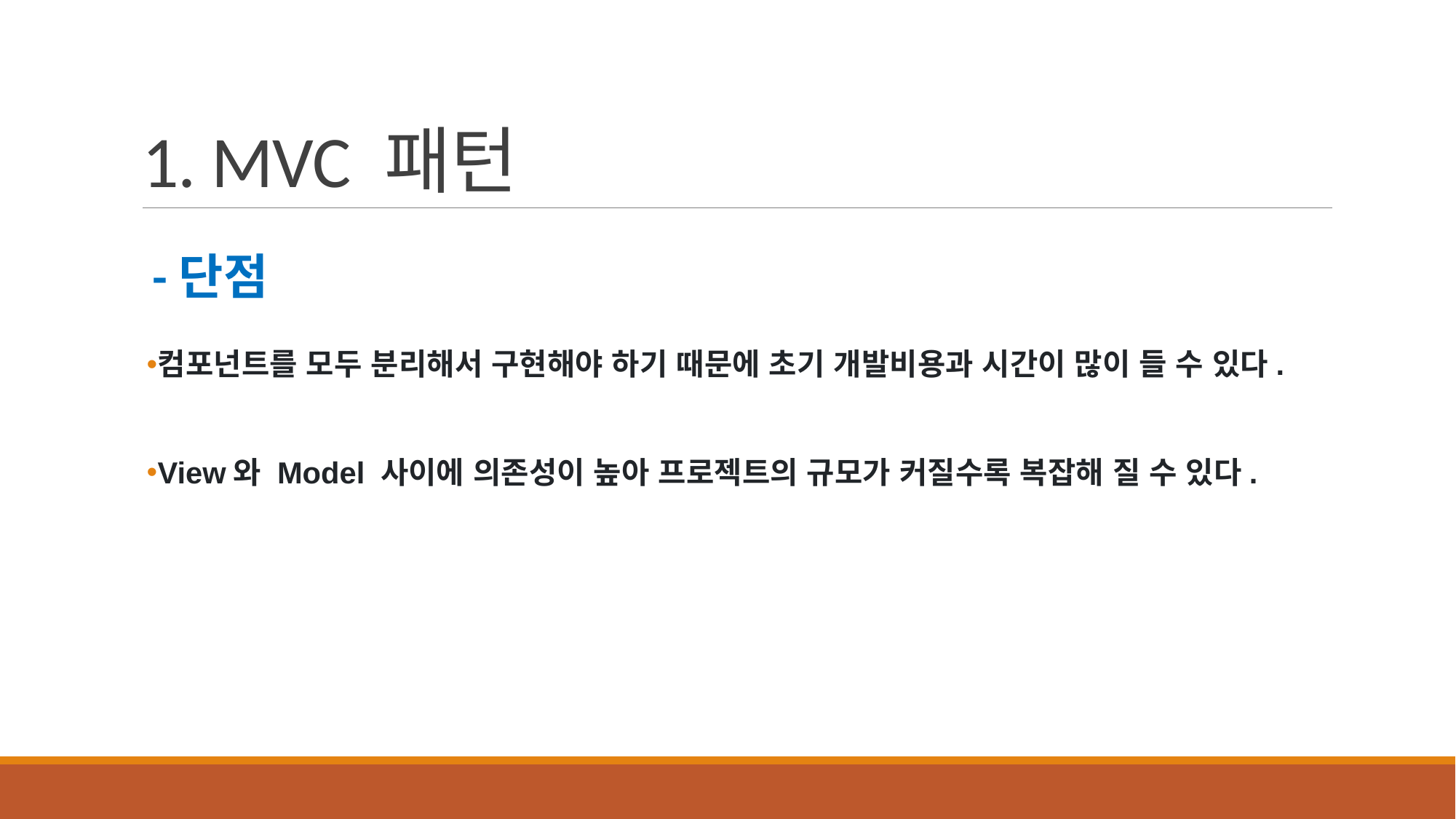

# 1. MVC 패턴
-단점
컴포넌트를 모두 분리해서 구현해야 하기 때문에 초기 개발비용과 시간이 많이 들 수 있다.

View와 Model 사이에 의존성이 높아 프로젝트의 규모가 커질수록 복잡해 질 수 있다.